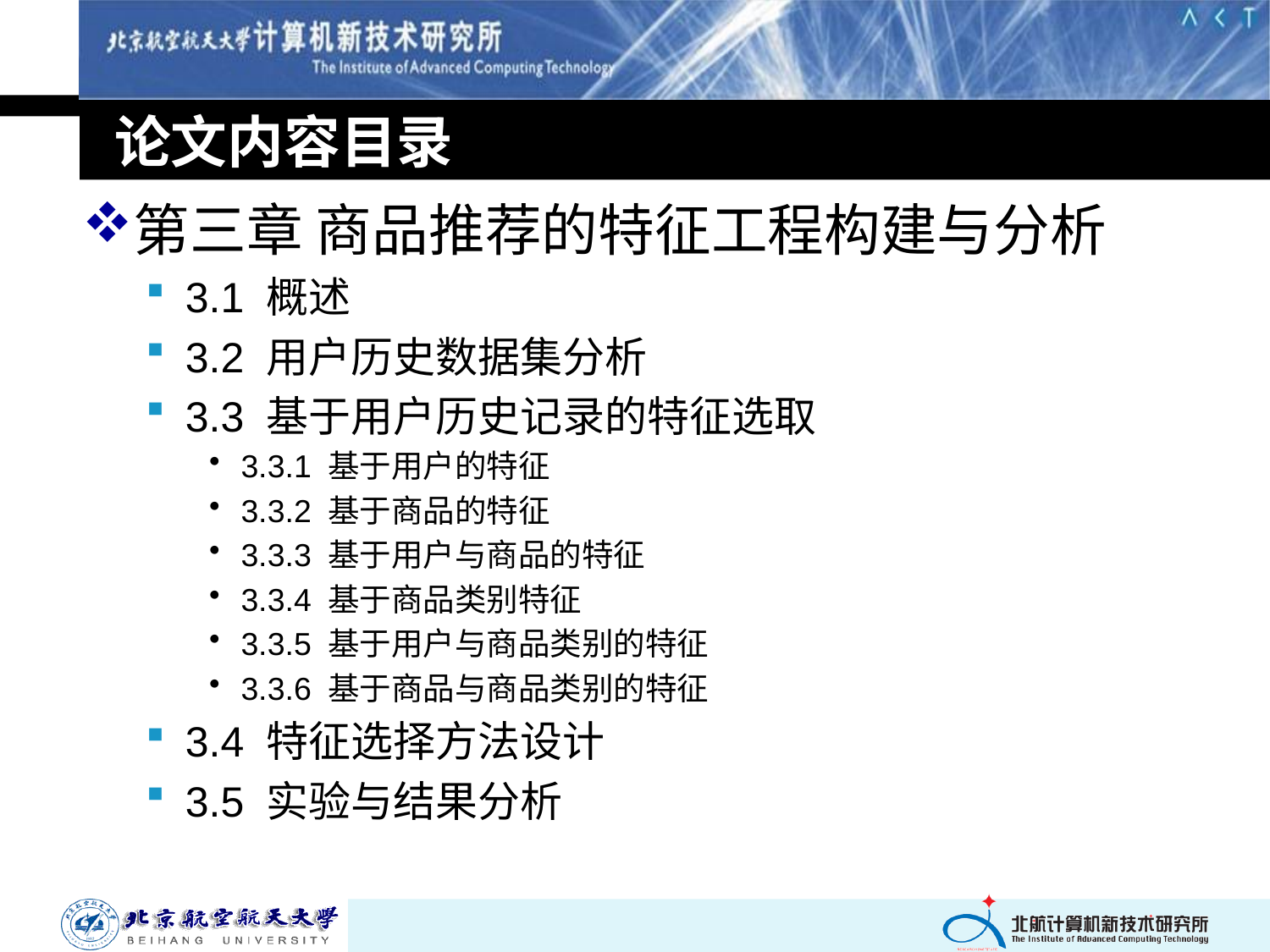

# 论文内容目录
第三章 商品推荐的特征工程构建与分析
3.1 概述
3.2 用户历史数据集分析
3.3 基于用户历史记录的特征选取
3.3.1 基于用户的特征
3.3.2 基于商品的特征
3.3.3 基于用户与商品的特征
3.3.4 基于商品类别特征
3.3.5 基于用户与商品类别的特征
3.3.6 基于商品与商品类别的特征
3.4 特征选择方法设计
3.5 实验与结果分析